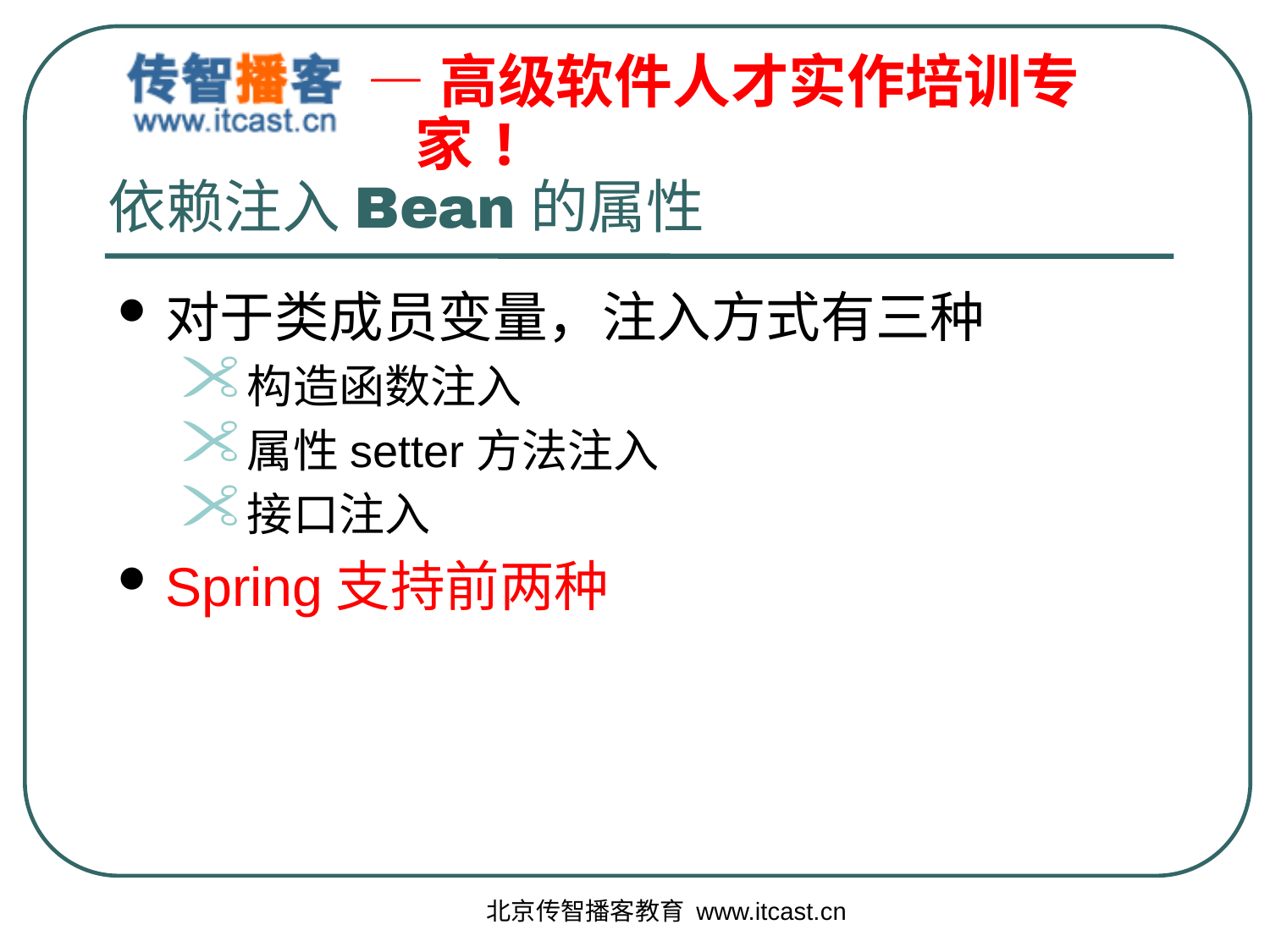

# 依赖注入Bean的属性
对于类成员变量，注入方式有三种
构造函数注入
属性setter方法注入
接口注入
Spring支持前两种

北京传智播客教育 www.itcast.cn